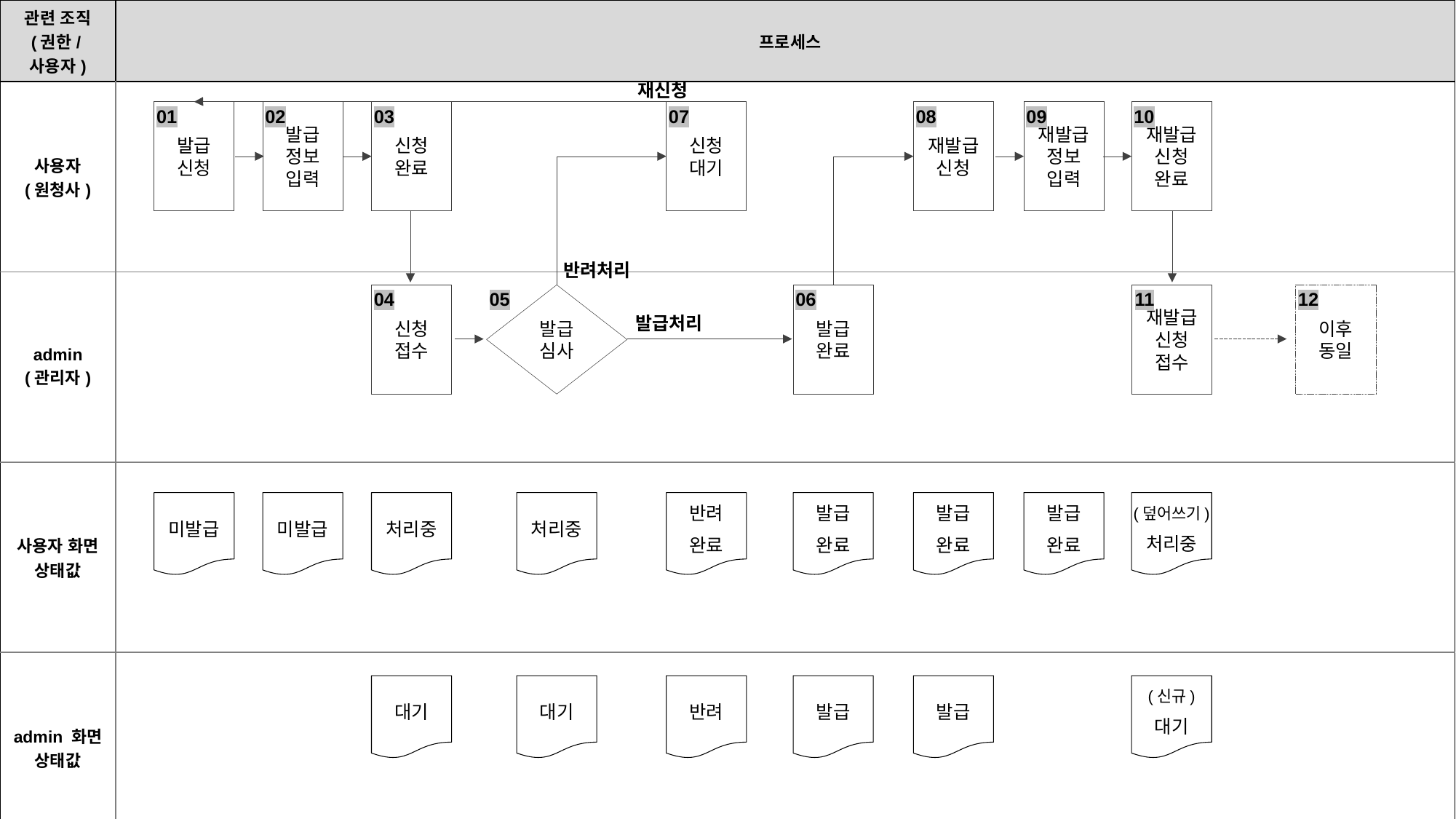

| 관련 조직 (권한/사용자) | 프로세스 |
| --- | --- |
| 사용자 (원청사) |  |
| admin (관리자) |  |
| 사용자 화면 상태값 |  |
| admin 화면 상태값 |  |
재신청
01
발급
신청
02
발급
정보
입력
03
신청
완료
07
신청
대기
08
재발급
신청
09
재발급
정보
입력
10
재발급
신청
완료
반려처리
04
신청
접수
05
발급심사
06
발급
완료
11
재발급
신청
접수
12
이후
동일
발급처리
미발급
미발급
처리중
처리중
반려
완료
발급
완료
발급
완료
발급
완료
(덮어쓰기)
처리중
대기
대기
반려
발급
발급
(신규)
대기